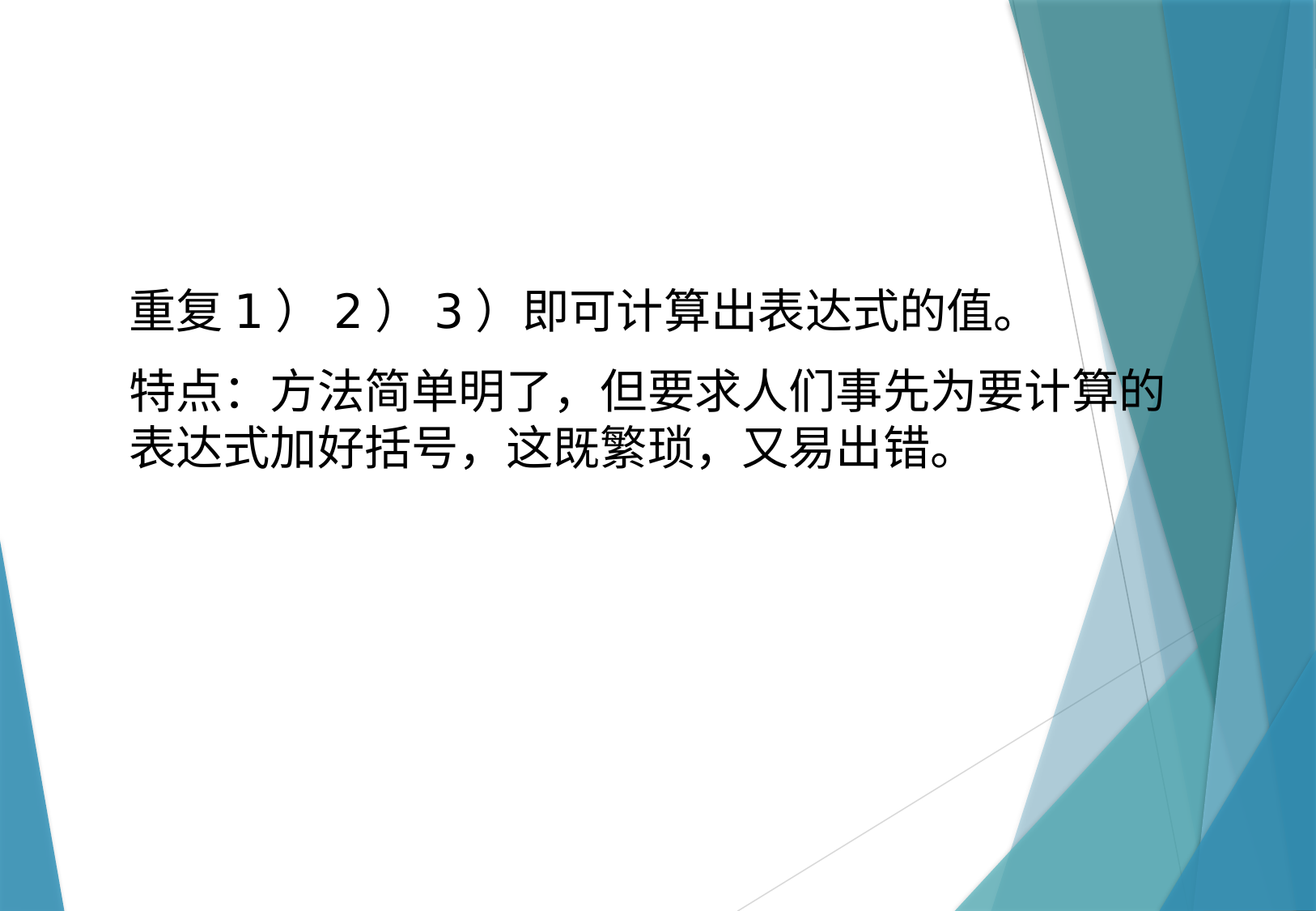

重复1）2）3）即可计算出表达式的值。
特点：方法简单明了，但要求人们事先为要计算的表达式加好括号，这既繁琐，又易出错。